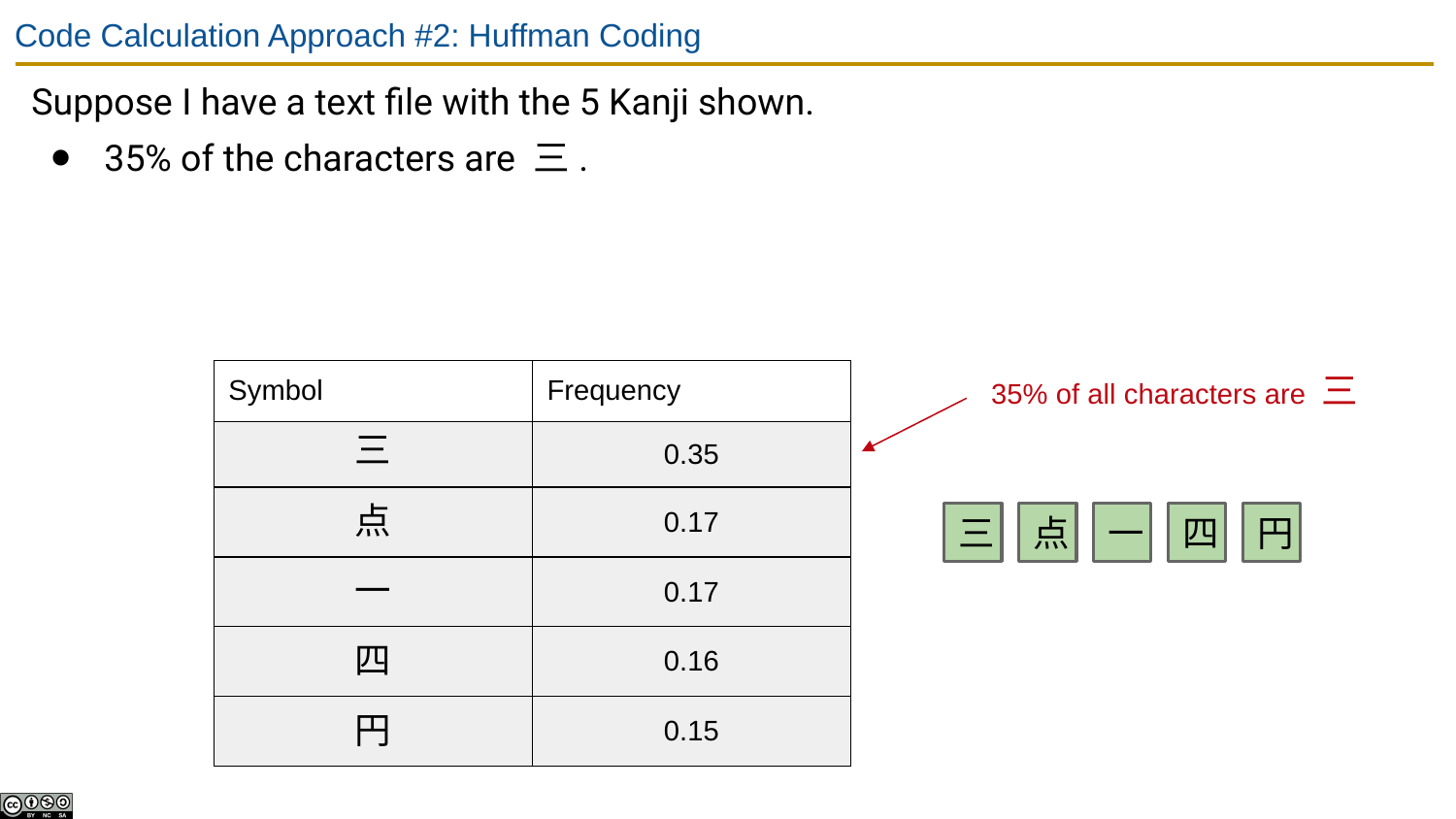

# Code Calculation Approach #2: Huffman Coding
Suppose I have a text file with the 5 Kanji shown.
35% of the characters are 三.
35% of all characters are 三
| Symbol | Frequency |
| --- | --- |
| 三 | 0.35 |
| 点 | 0.17 |
| 一 | 0.17 |
| 四 | 0.16 |
| 円 | 0.15 |
三
点
一
四
円